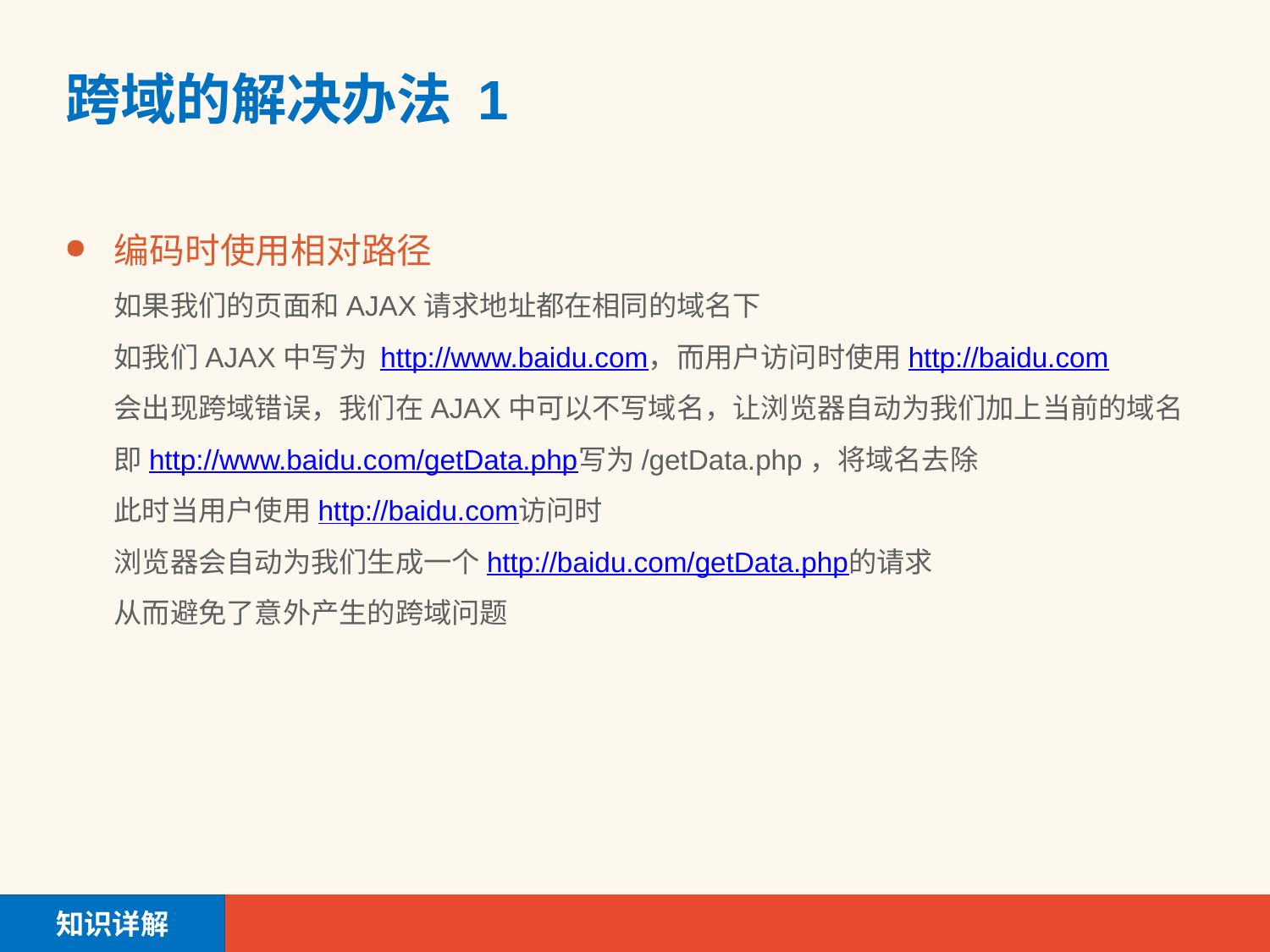

# 跨域的解决办法 1
编码时使用相对路径
如果我们的页面和AJAX请求地址都在相同的域名下
如我们AJAX中写为 http://www.baidu.com，而用户访问时使用http://baidu.com
会出现跨域错误，我们在AJAX中可以不写域名，让浏览器自动为我们加上当前的域名
即http://www.baidu.com/getData.php写为/getData.php，将域名去除
此时当用户使用http://baidu.com访问时
浏览器会自动为我们生成一个http://baidu.com/getData.php的请求
从而避免了意外产生的跨域问题